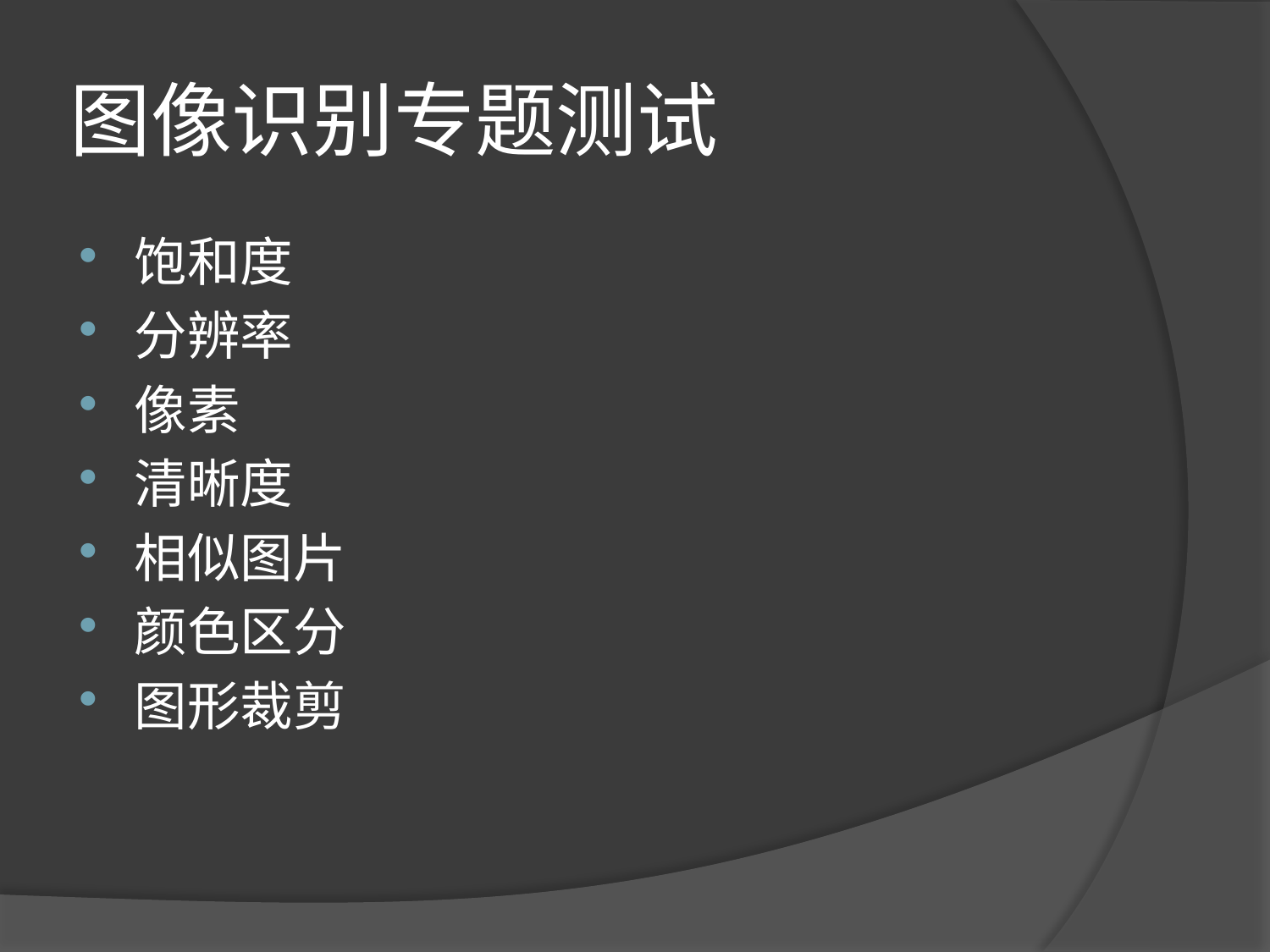

# 图像识别专题测试
饱和度
分辨率
像素
清晰度
相似图片
颜色区分
图形裁剪